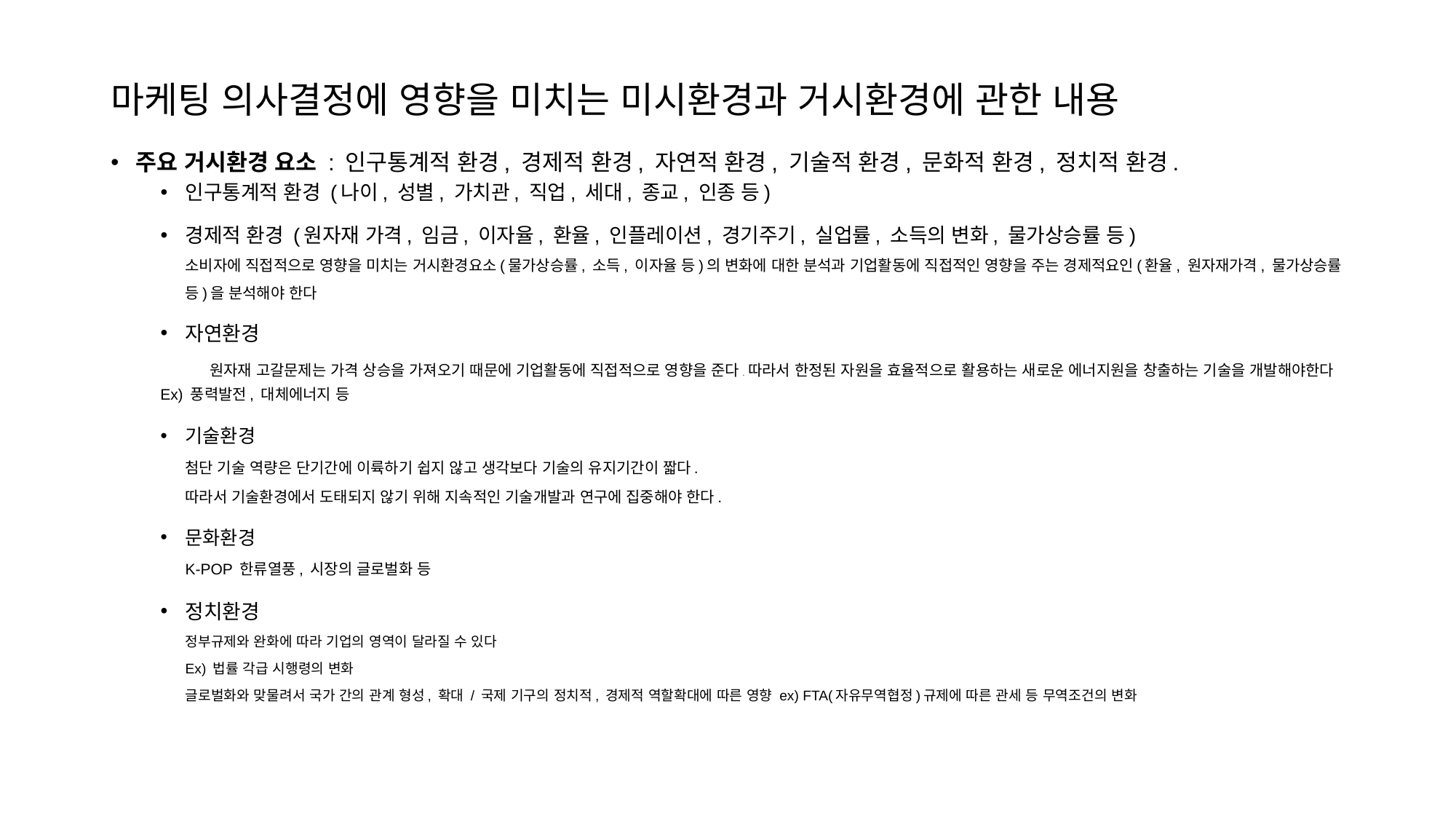

# 마케팅 의사결정에 영향을 미치는 미시환경과 거시환경에 관한 내용
주요 거시환경 요소 : 인구통계적 환경, 경제적 환경, 자연적 환경, 기술적 환경, 문화적 환경, 정치적 환경.
인구통계적 환경 (나이, 성별, 가치관, 직업, 세대, 종교, 인종 등)
경제적 환경 (원자재 가격, 임금, 이자율, 환율, 인플레이션, 경기주기, 실업률, 소득의 변화, 물가상승률 등)
소비자에 직접적으로 영향을 미치는 거시환경요소(물가상승률, 소득, 이자율 등)의 변화에 대한 분석과 기업활동에 직접적인 영향을 주는 경제적요인(환율, 원자재가격, 물가상승률 등)을 분석해야 한다
자연환경
원자재 고갈문제는 가격 상승을 가져오기 때문에 기업활동에 직접적으로 영향을 준다. 따라서 한정된 자원을 효율적으로 활용하는 새로운 에너지원을 창출하는 기술을 개발해야한다
	Ex) 풍력발전, 대체에너지 등
기술환경
첨단 기술 역량은 단기간에 이륙하기 쉽지 않고 생각보다 기술의 유지기간이 짧다.
따라서 기술환경에서 도태되지 않기 위해 지속적인 기술개발과 연구에 집중해야 한다.
문화환경
K-POP 한류열풍, 시장의 글로벌화 등
정치환경
정부규제와 완화에 따라 기업의 영역이 달라질 수 있다
Ex) 법률 각급 시행령의 변화
글로벌화와 맞물려서 국가 간의 관계 형성, 확대 / 국제 기구의 정치적, 경제적 역할확대에 따른 영향 ex) FTA(자유무역협정)규제에 따른 관세 등 무역조건의 변화